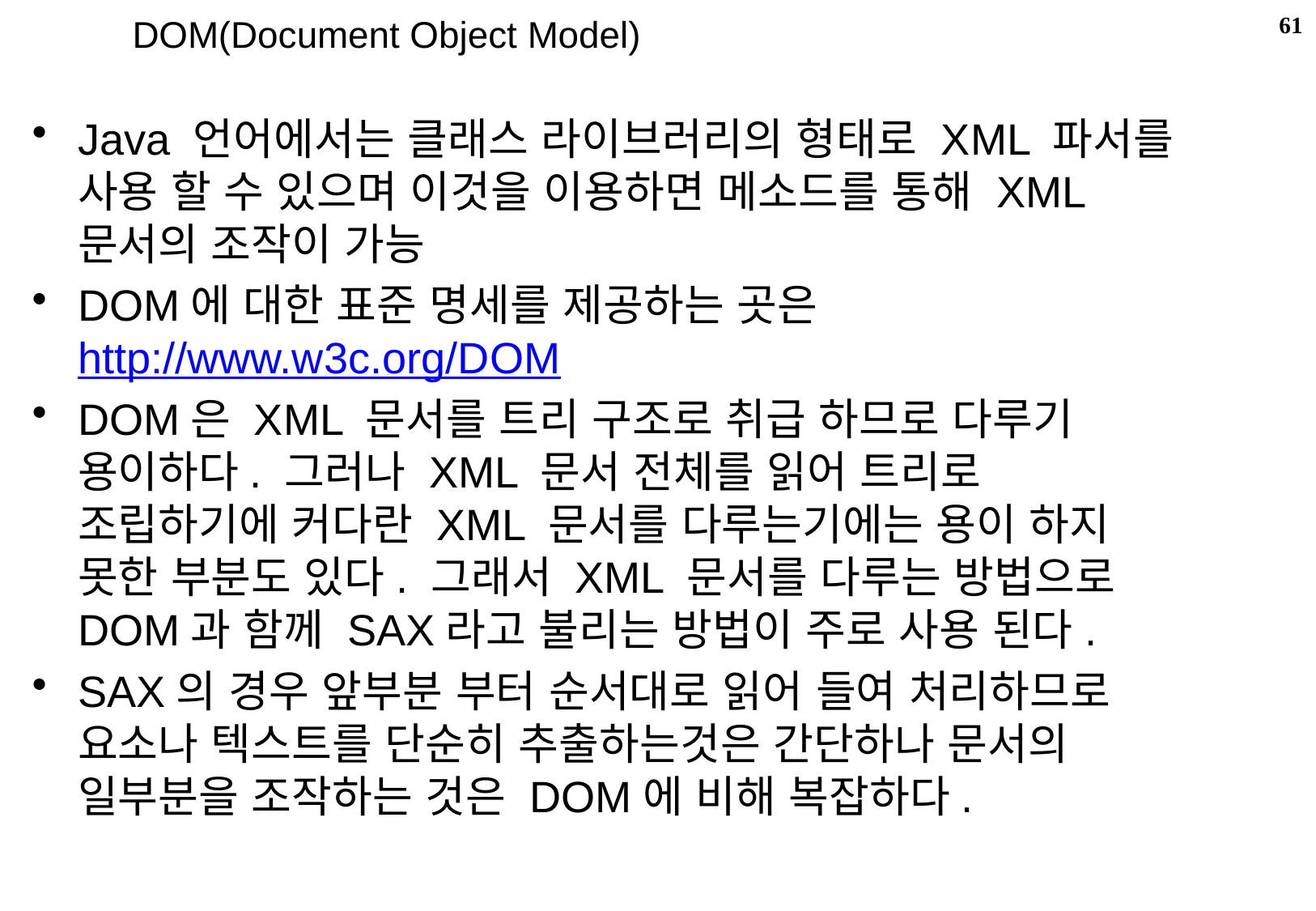

61
DOM(Document Object Model)
Java 언어에서는 클래스 라이브러리의 형태로 XML 파서를 사용 할 수 있으며 이것을 이용하면 메소드를 통해 XML 문서의 조작이 가능
DOM에 대한 표준 명세를 제공하는 곳은 http://www.w3c.org/DOM
DOM은 XML 문서를 트리 구조로 취급 하므로 다루기 용이하다. 그러나 XML 문서 전체를 읽어 트리로 조립하기에 커다란 XML 문서를 다루는기에는 용이 하지 못한 부분도 있다. 그래서 XML 문서를 다루는 방법으로 DOM과 함께 SAX라고 불리는 방법이 주로 사용 된다.
SAX의 경우 앞부분 부터 순서대로 읽어 들여 처리하므로 요소나 텍스트를 단순히 추출하는것은 간단하나 문서의 일부분을 조작하는 것은 DOM에 비해 복잡하다.